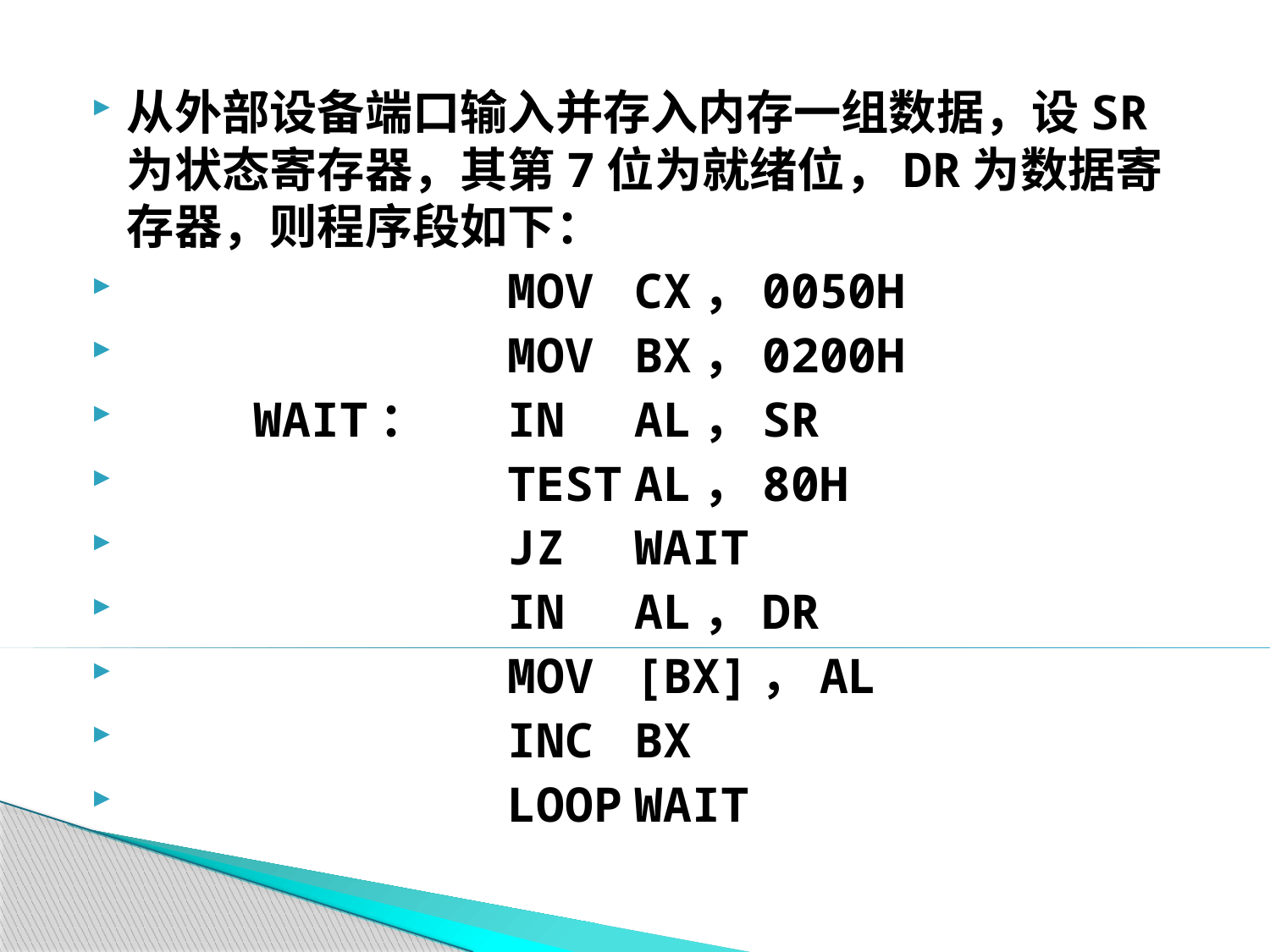

从外部设备端口输入并存入内存一组数据，设SR为状态寄存器，其第7位为就绪位，DR为数据寄存器，则程序段如下：
			MOV	CX，0050H
			MOV	BX，0200H
	WAIT：	IN	AL，SR
			TEST	AL，80H
			JZ	WAIT
			IN	AL，DR
			MOV	[BX]，AL
			INC	BX
			LOOP	WAIT